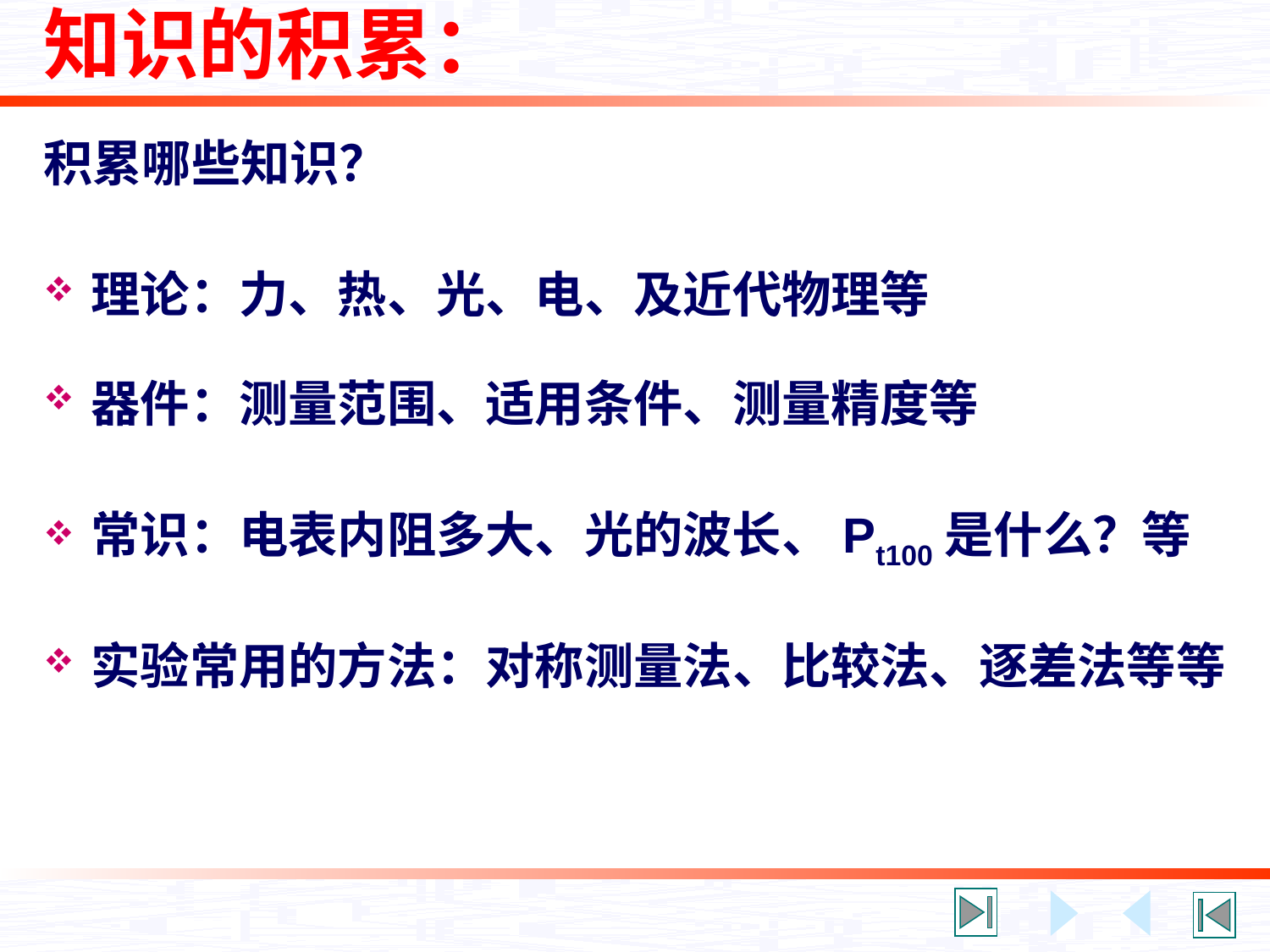

知识的积累：
积累哪些知识？
理论：力、热、光、电、及近代物理等
器件：测量范围、适用条件、测量精度等
常识：电表内阻多大、光的波长、Pt100是什么？等
实验常用的方法：对称测量法、比较法、逐差法等等